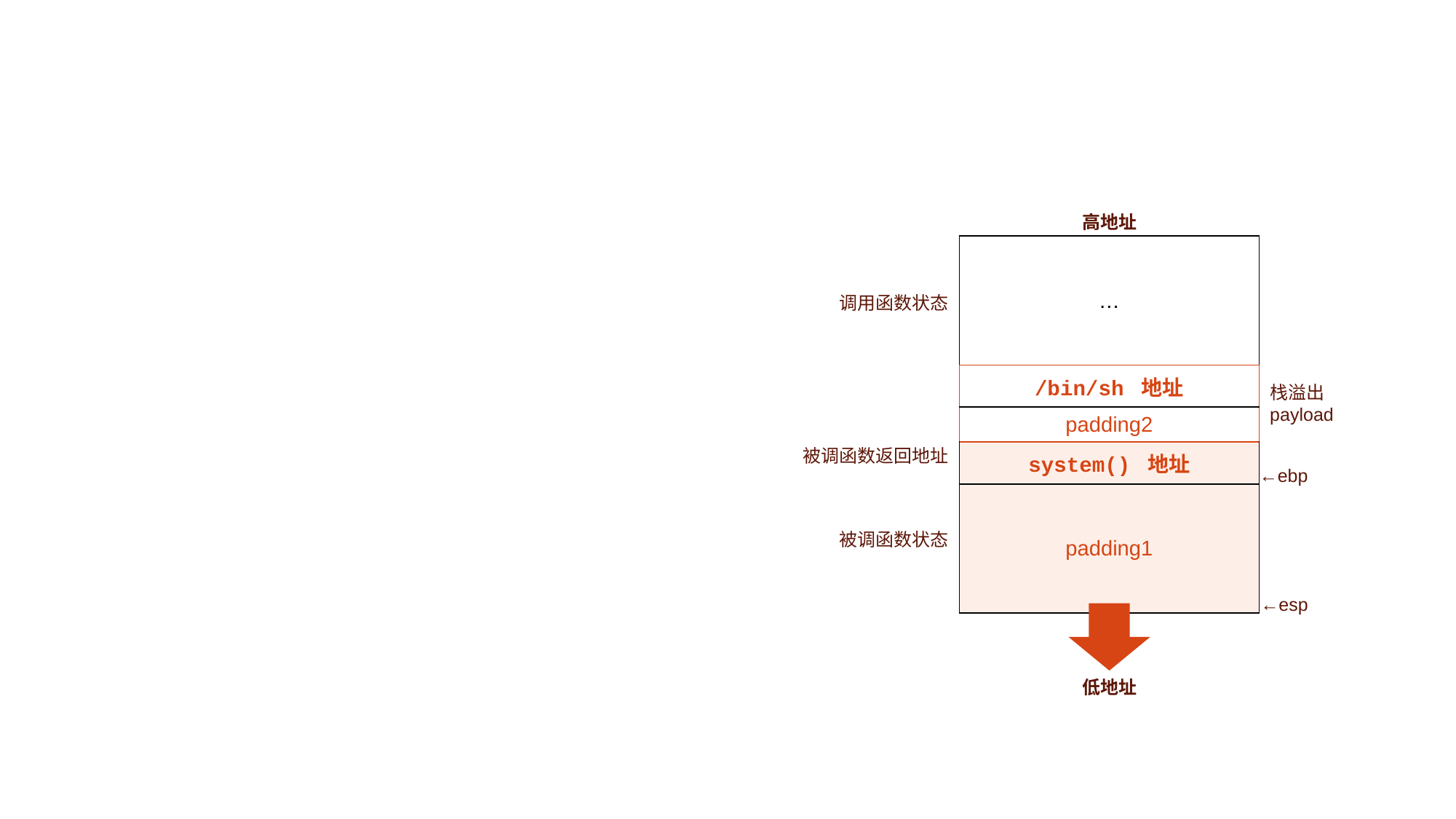

高地址
| … |
| --- |
| /bin/sh 地址 |
| padding2 |
| system() 地址 |
| padding1 |
调用函数状态
栈溢出
payload
被调函数返回地址
←ebp
被调函数状态
←esp

低地址